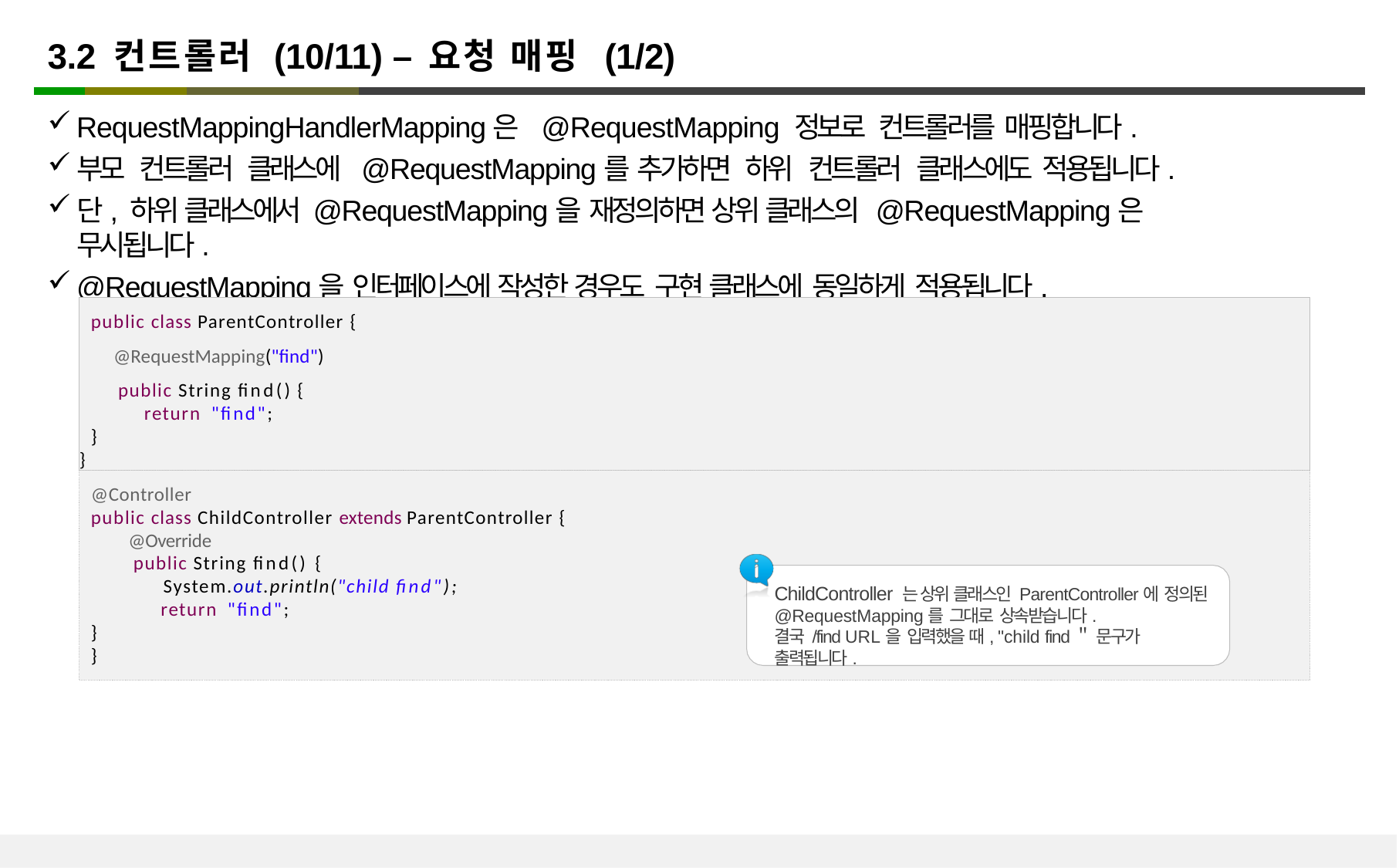

# 3.2 컨트롤러 (10/11) – 요청 매핑 (1/2)
RequestMappingHandlerMapping은  @RequestMapping 정보로  컨트롤러를 매핑합니다.
부모   컨트롤러  클래스에   @RequestMapping를 추가하면   하위   컨트롤러   클래스에도 적용됩니다.
단, 하위 클래스에서 @RequestMapping을 재정의하면 상위 클래스의  @RequestMapping은 무시됩니다.
@RequestMapping을 인터페이스에 작성한 경우도  구현 클래스에 동일하게 적용됩니다.
public class ParentController {
   @RequestMapping("find")
      public String find() {
return "find";
}
}

@Controller
public class ChildController extends ParentController {
     @Override
public String find() {
    System.out.println("child find");
    return "find";
}
}

ChildController 는 상위 클래스인 ParentController에 정의된  @RequestMapping를 그대로 상속받습니다.
결국 /find URL을 입력했을 때, "child find＂ 문구가 출력됩니다.